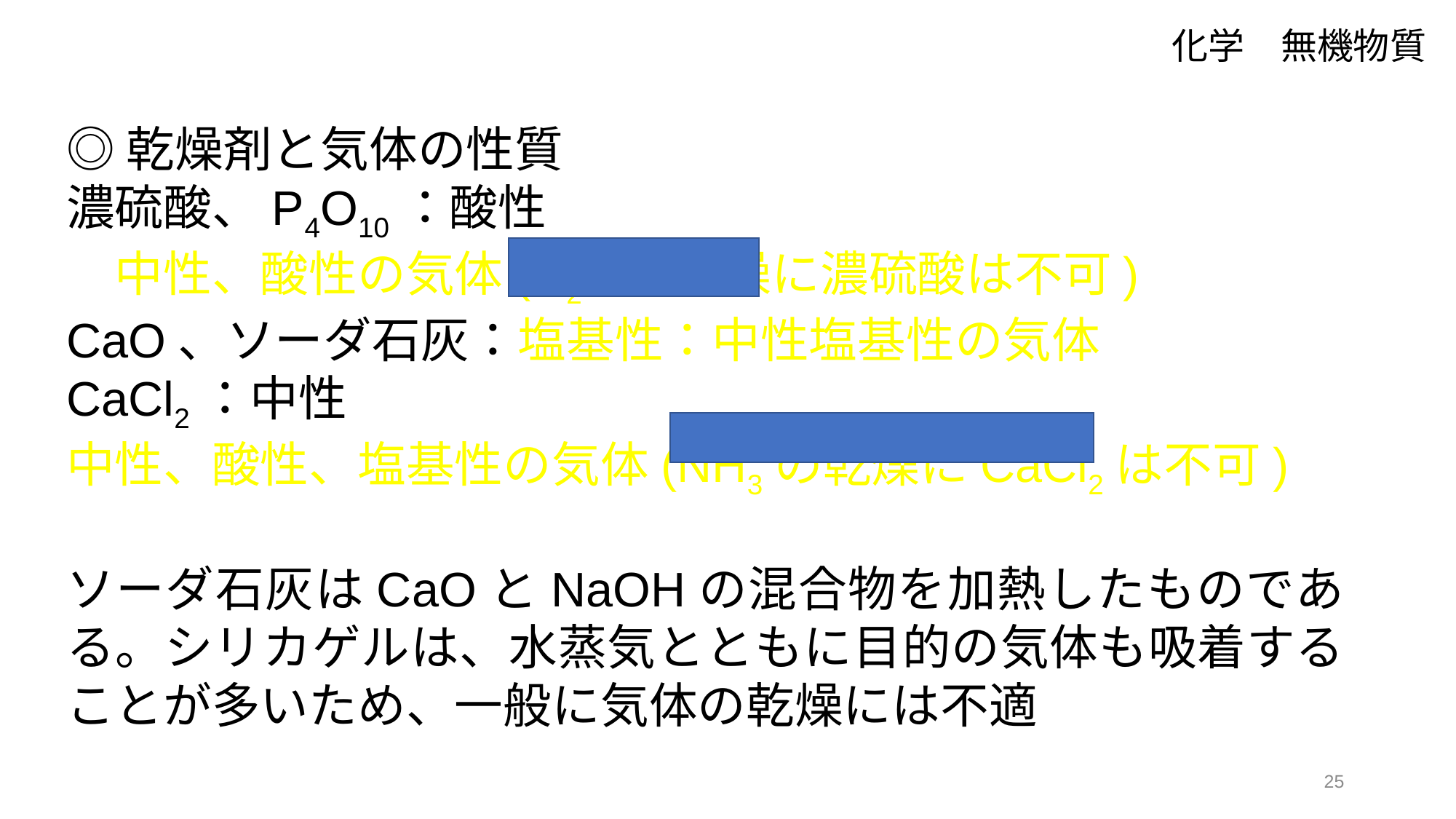

化学　無機物質
◎乾燥剤と気体の性質
濃硫酸、P4O10：酸性
　中性、酸性の気体(H2Sの乾燥に濃硫酸は不可)
CaO、ソーダ石灰：塩基性：中性塩基性の気体
CaCl2：中性
中性、酸性、塩基性の気体(NH3の乾燥にCaCl2は不可)

ソーダ石灰はCaOとNaOHの混合物を加熱したものである。シリカゲルは、水蒸気とともに目的の気体も吸着することが多いため、一般に気体の乾燥には不適

25